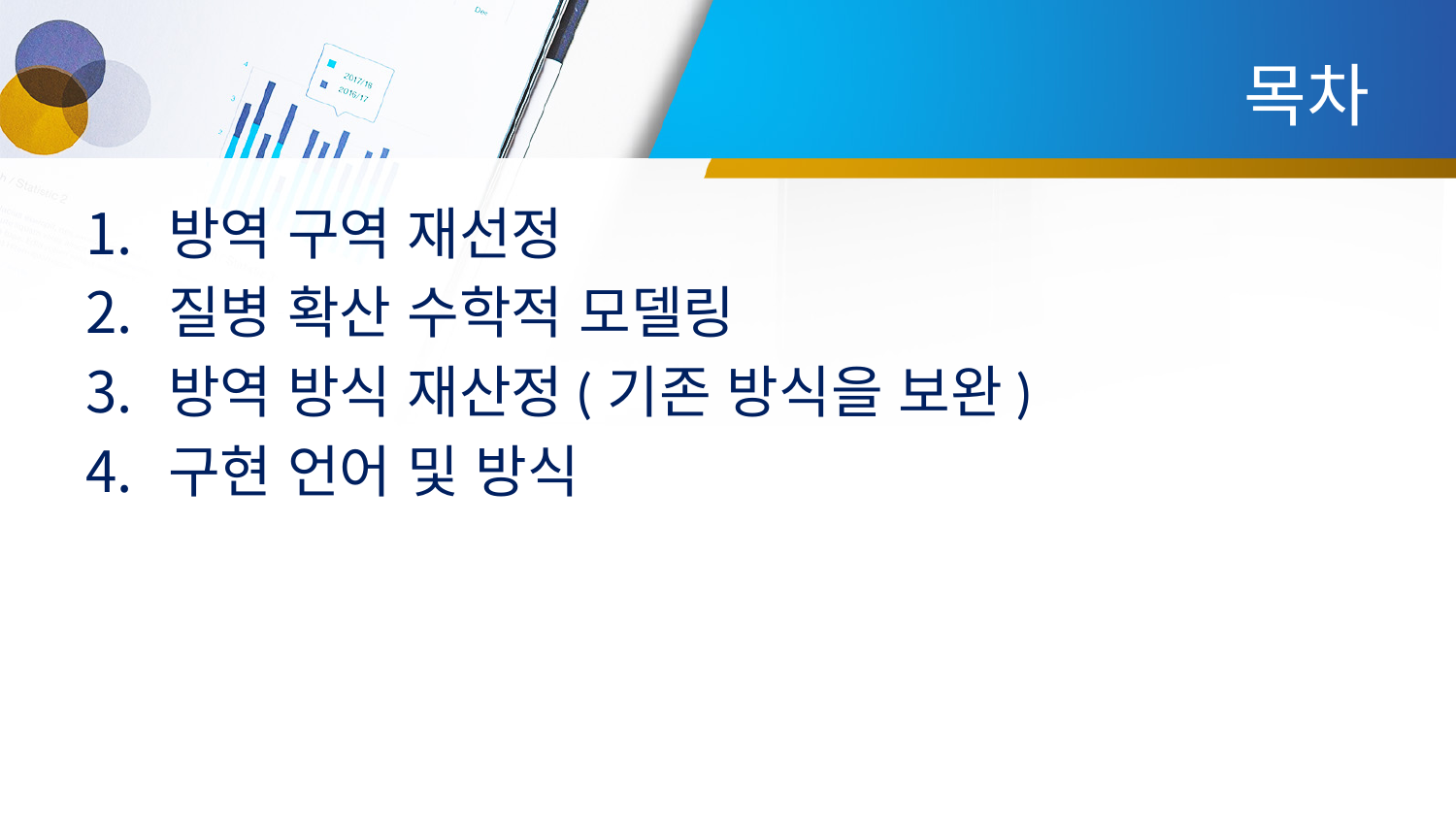

# 목차
방역 구역 재선정
질병 확산 수학적 모델링
방역 방식 재산정(기존 방식을 보완)
구현 언어 및 방식